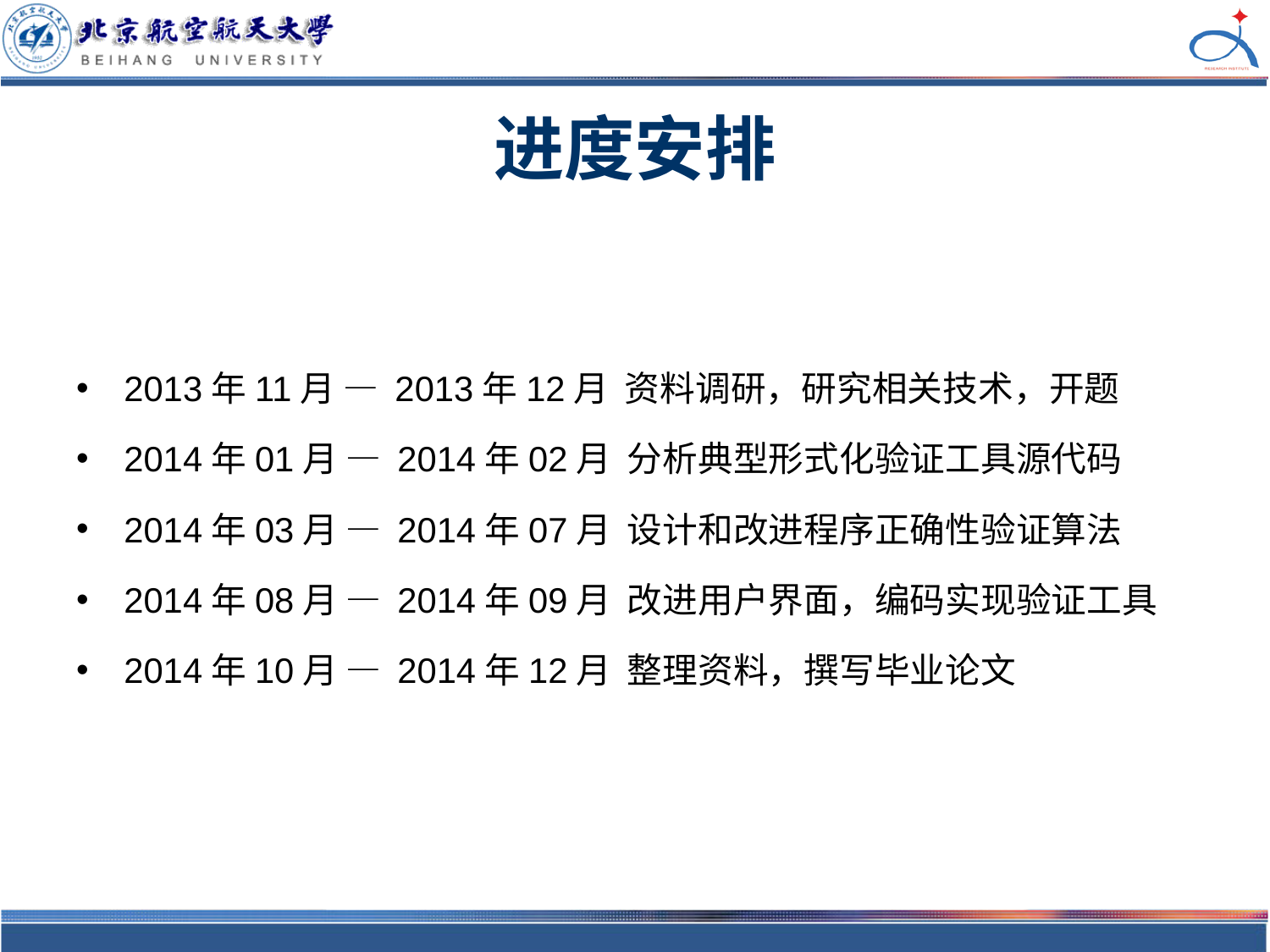

# 进度安排

2013年11月 — 2013年12月  资料调研，研究相关技术，开题
2014年01月 — 2014年02月  分析典型形式化验证工具源代码
2014年03月 — 2014年07月  设计和改进程序正确性验证算法
2014年08月 — 2014年09月  改进用户界面，编码实现验证工具
2014年10月 — 2014年12月  整理资料，撰写毕业论文